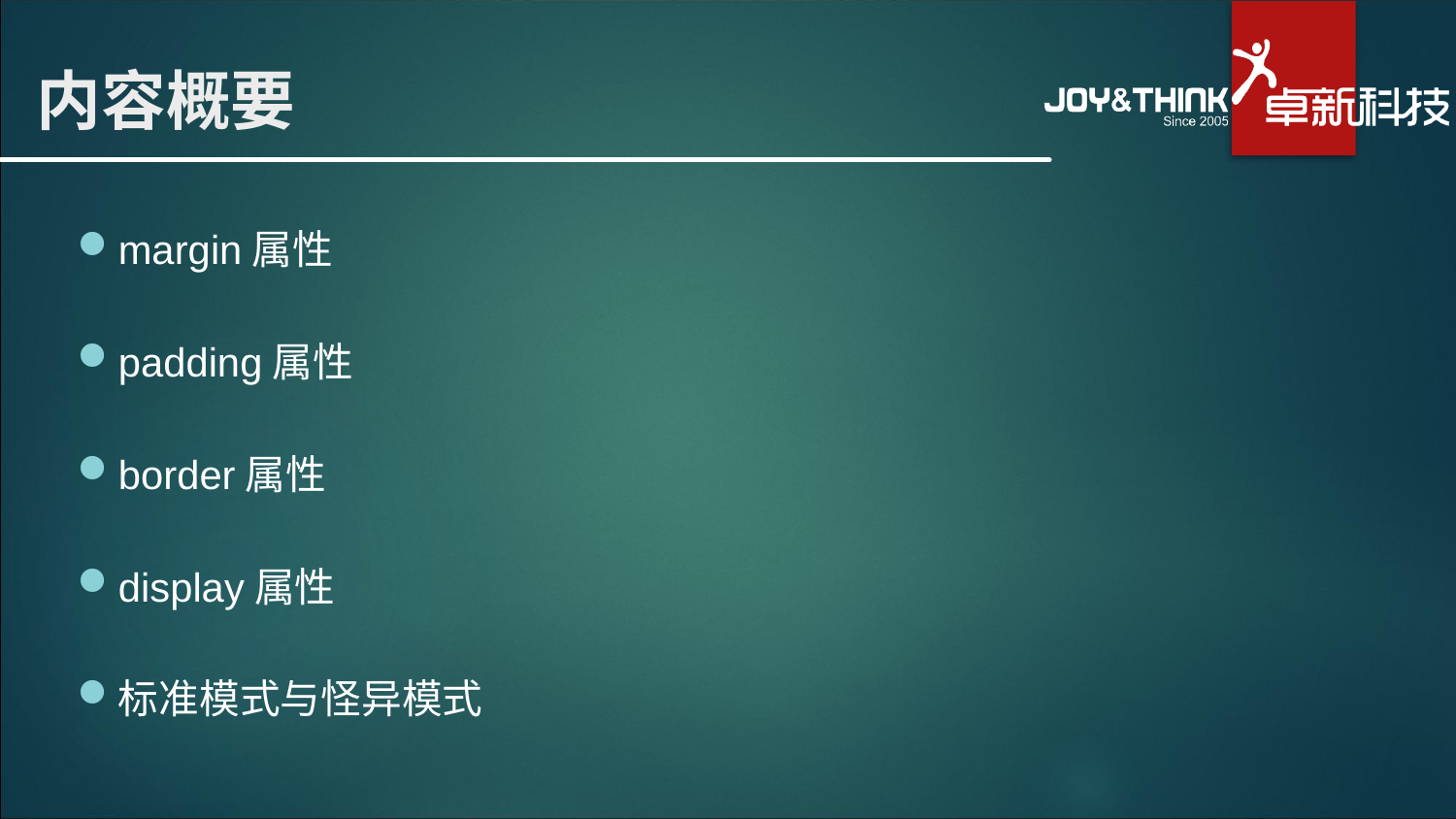

# 内容概要
margin属性
padding属性
border属性
display属性
标准模式与怪异模式